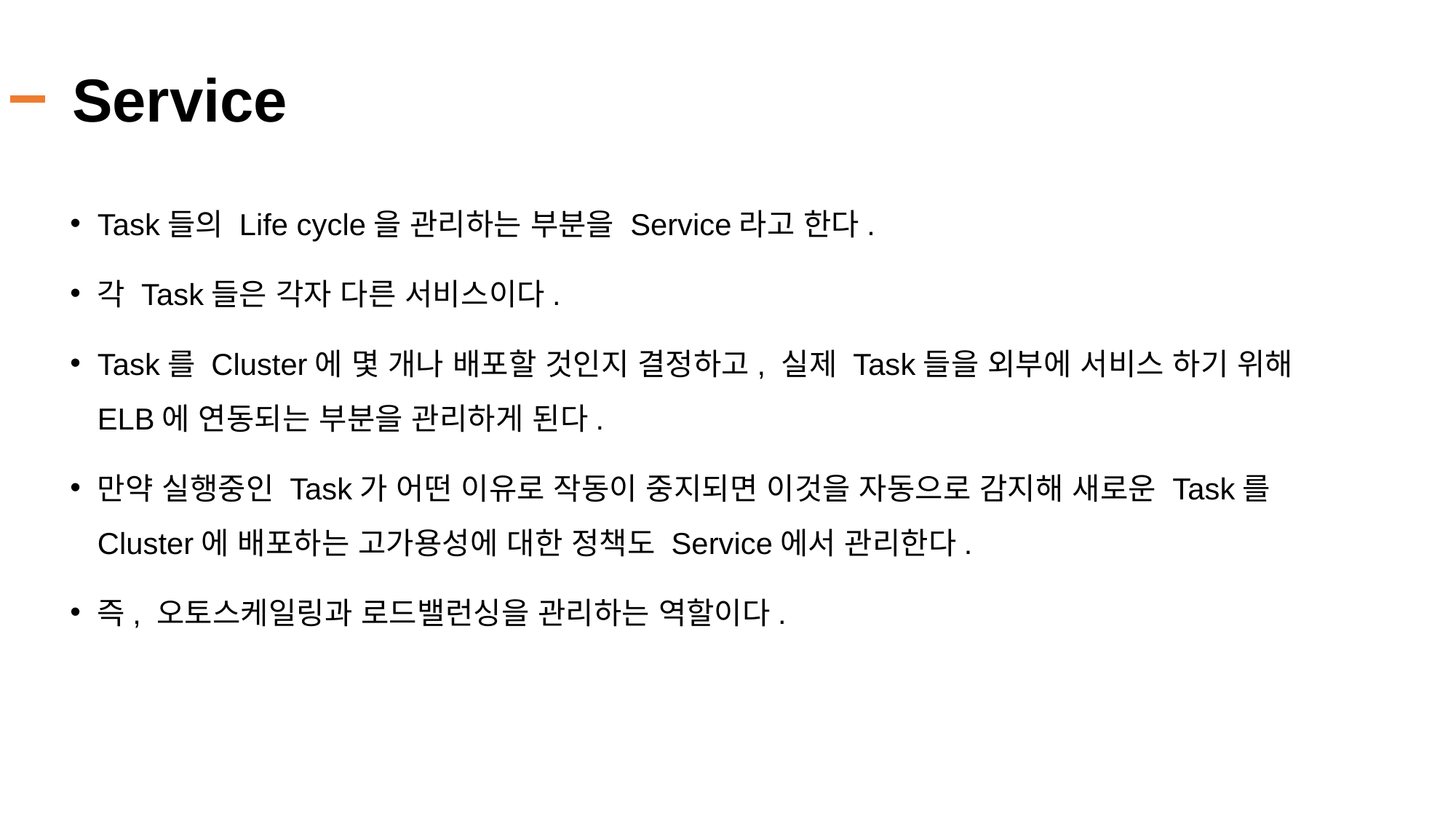

# Service

Task들의 Life cycle을 관리하는 부분을 Service라고 한다.
각 Task들은 각자 다른 서비스이다.
Task를 Cluster에 몇 개나 배포할 것인지 결정하고, 실제 Task들을 외부에 서비스 하기 위해 ELB에 연동되는 부분을 관리하게 된다.
만약 실행중인 Task가 어떤 이유로 작동이 중지되면 이것을 자동으로 감지해 새로운 Task를 Cluster에 배포하는 고가용성에 대한 정책도 Service에서 관리한다.
즉, 오토스케일링과 로드밸런싱을 관리하는 역할이다.